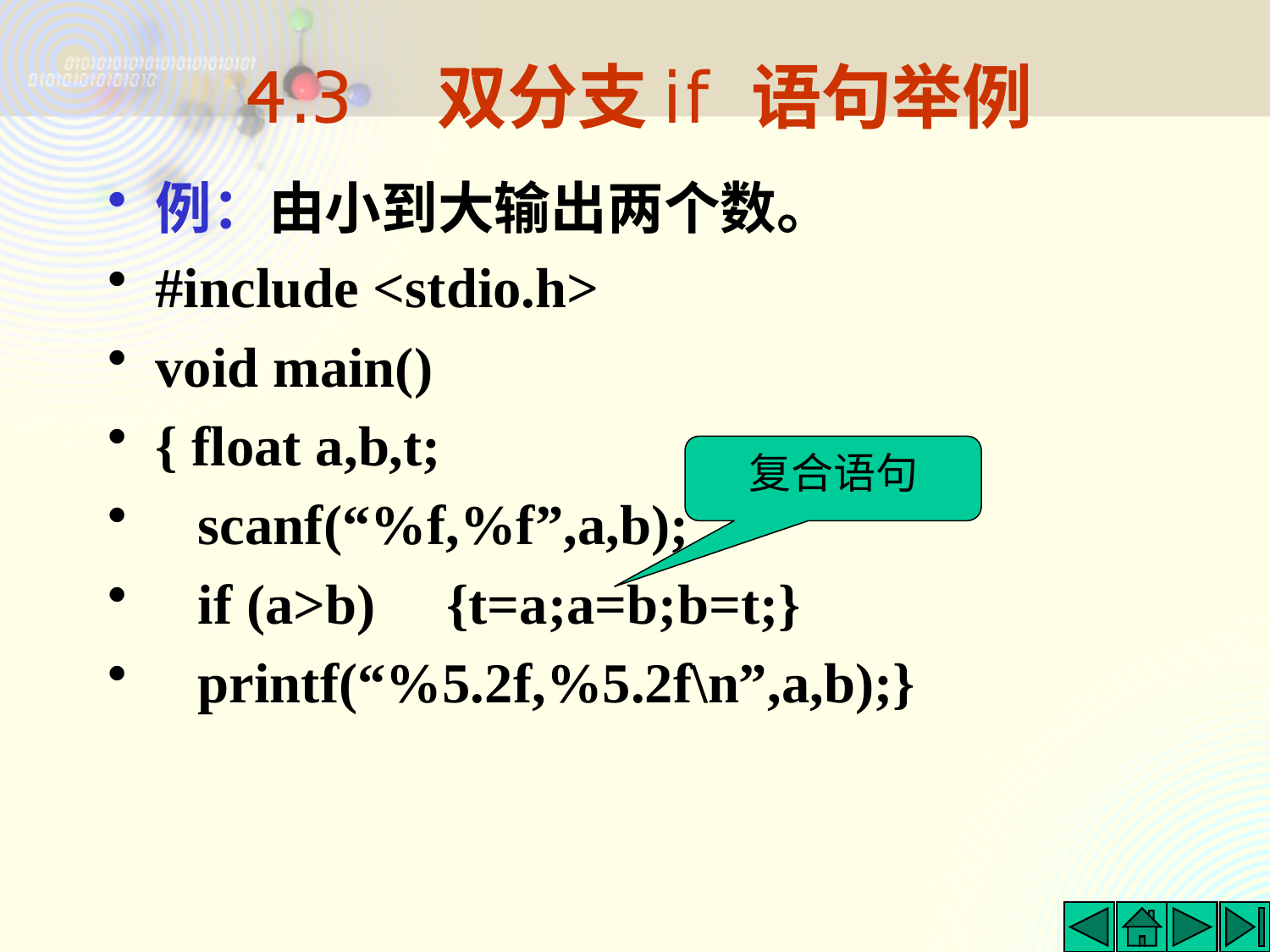

4.3   双分支if 语句举例
例：由小到大输出两个数。
#include <stdio.h>
void main()
{ float a,b,t;
   scanf(“%f,%f”,a,b);
   if (a>b)     {t=a;a=b;b=t;}
   printf(“%5.2f,%5.2f\n”,a,b);}

复合语句